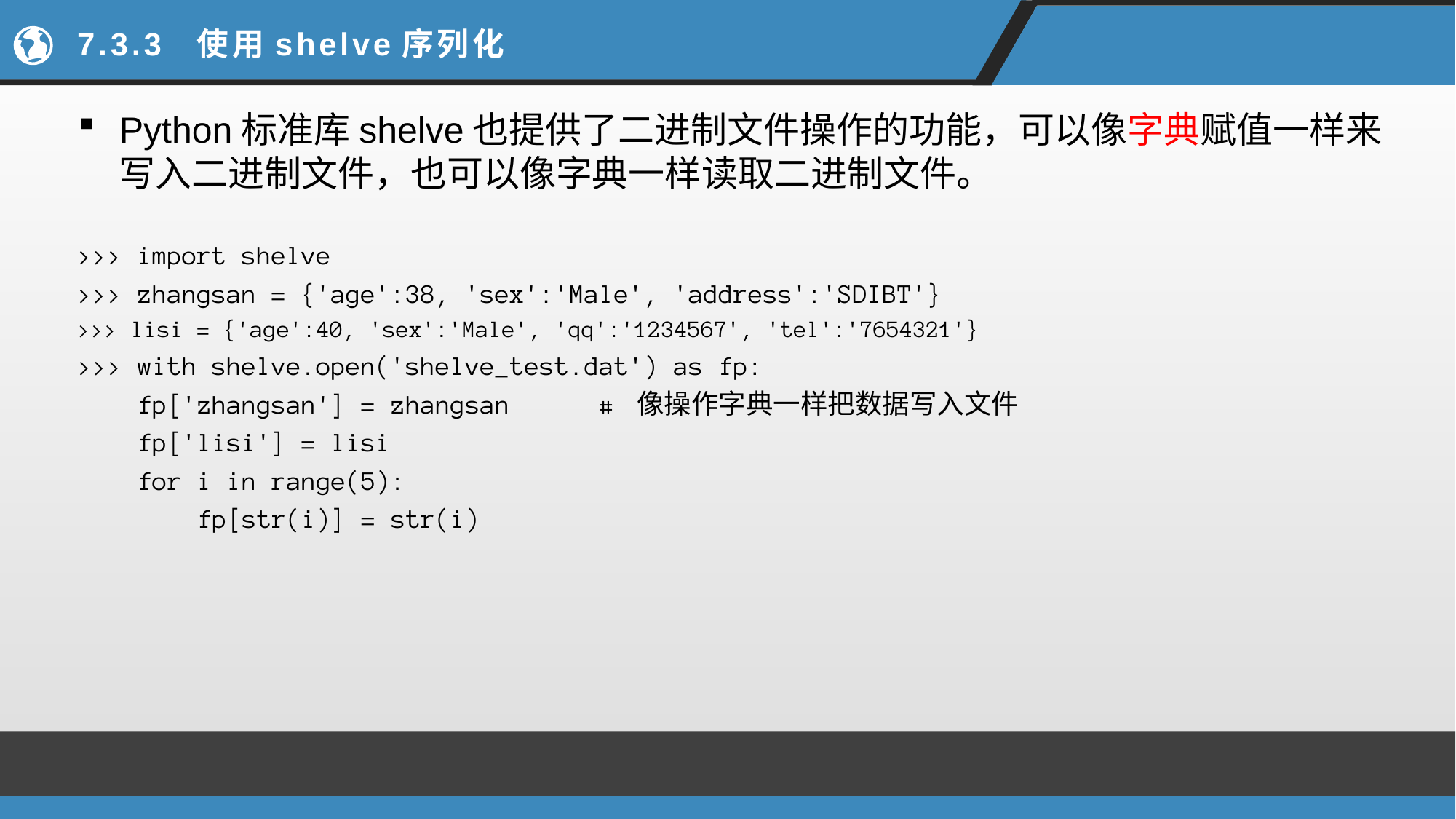

# 7.3.3  使用shelve序列化

Python标准库shelve也提供了二进制文件操作的功能，可以像字典赋值一样来写入二进制文件，也可以像字典一样读取二进制文件。

>>> import shelve
>>> zhangsan = {'age':38, 'sex':'Male', 'address':'SDIBT'}
>>> lisi = {'age':40, 'sex':'Male', 'qq':'1234567', 'tel':'7654321'}
>>> with shelve.open('shelve_test.dat') as fp:
    fp['zhangsan'] = zhangsan      # 像操作字典一样把数据写入文件
    fp['lisi'] = lisi
    for i in range(5):
        fp[str(i)] = str(i)